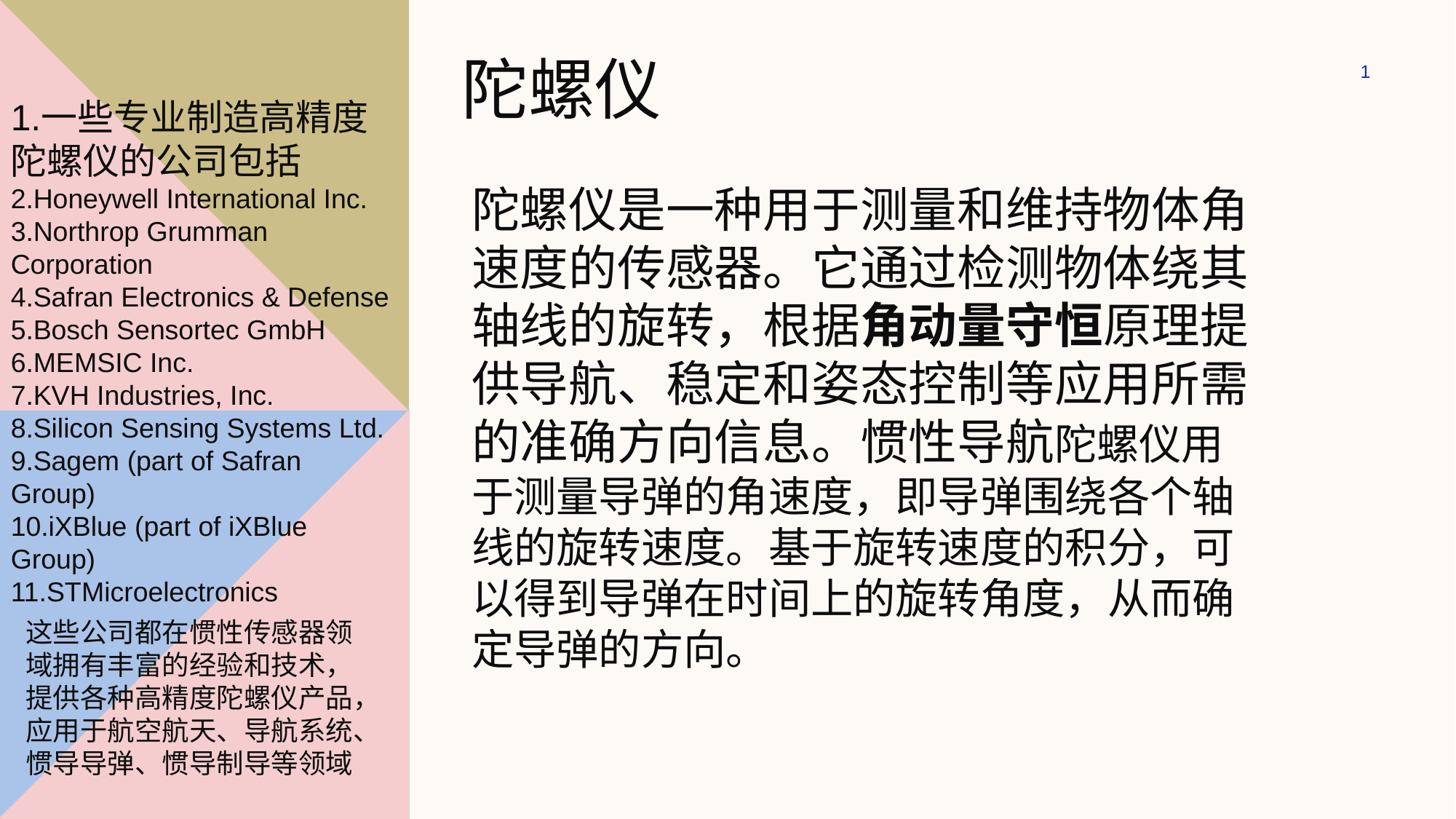

# 陀螺仪
1
一些专业制造高精度陀螺仪的公司包括
Honeywell International Inc.
Northrop Grumman Corporation
Safran Electronics & Defense
Bosch Sensortec GmbH
MEMSIC Inc.
KVH Industries, Inc.
Silicon Sensing Systems Ltd.
Sagem (part of Safran Group)
iXBlue (part of iXBlue Group)
STMicroelectronics

陀螺仪是一种用于测量和维持物体角速度的传感器。它通过检测物体绕其轴线的旋转，根据角动量守恒原理提供导航、稳定和姿态控制等应用所需的准确方向信息。惯性导航陀螺仪用于测量导弹的角速度，即导弹围绕各个轴线的旋转速度。基于旋转速度的积分，可以得到导弹在时间上的旋转角度，从而确定导弹的方向。
这些公司都在惯性传感器领域拥有丰富的经验和技术，提供各种高精度陀螺仪产品，应用于航空航天、导航系统、惯导导弹、惯导制导等领域